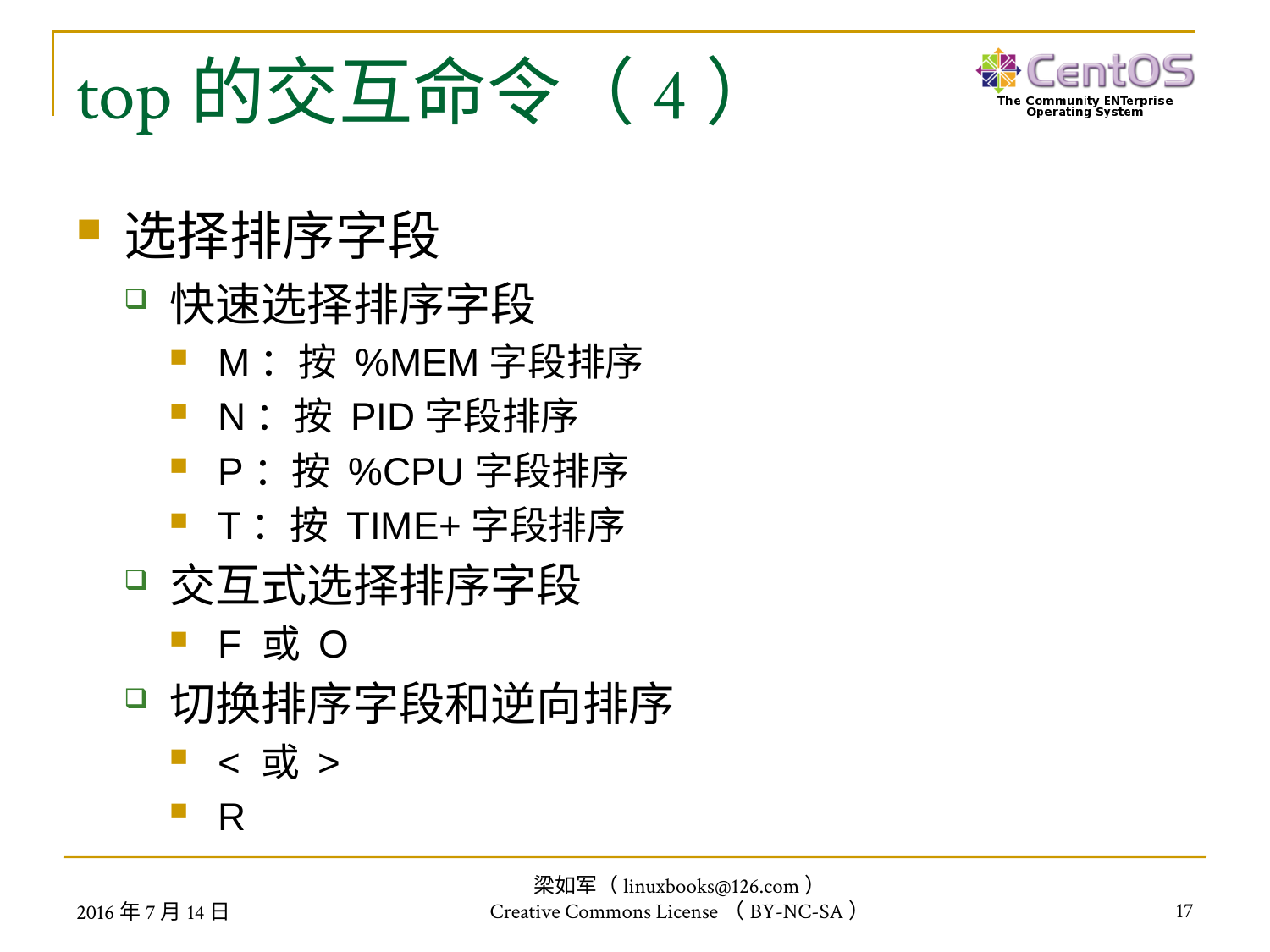

# top的交互命令（4）
选择排序字段
快速选择排序字段
M：按 %MEM字段排序
N：按 PID字段排序
P：按 %CPU字段排序
T：按 TIME+字段排序
交互式选择排序字段
F 或 O
切换排序字段和逆向排序
< 或 >
R
梁如军（linuxbooks@126.com）
Creative Commons License（BY-NC-SA）
2016年7月14日
17